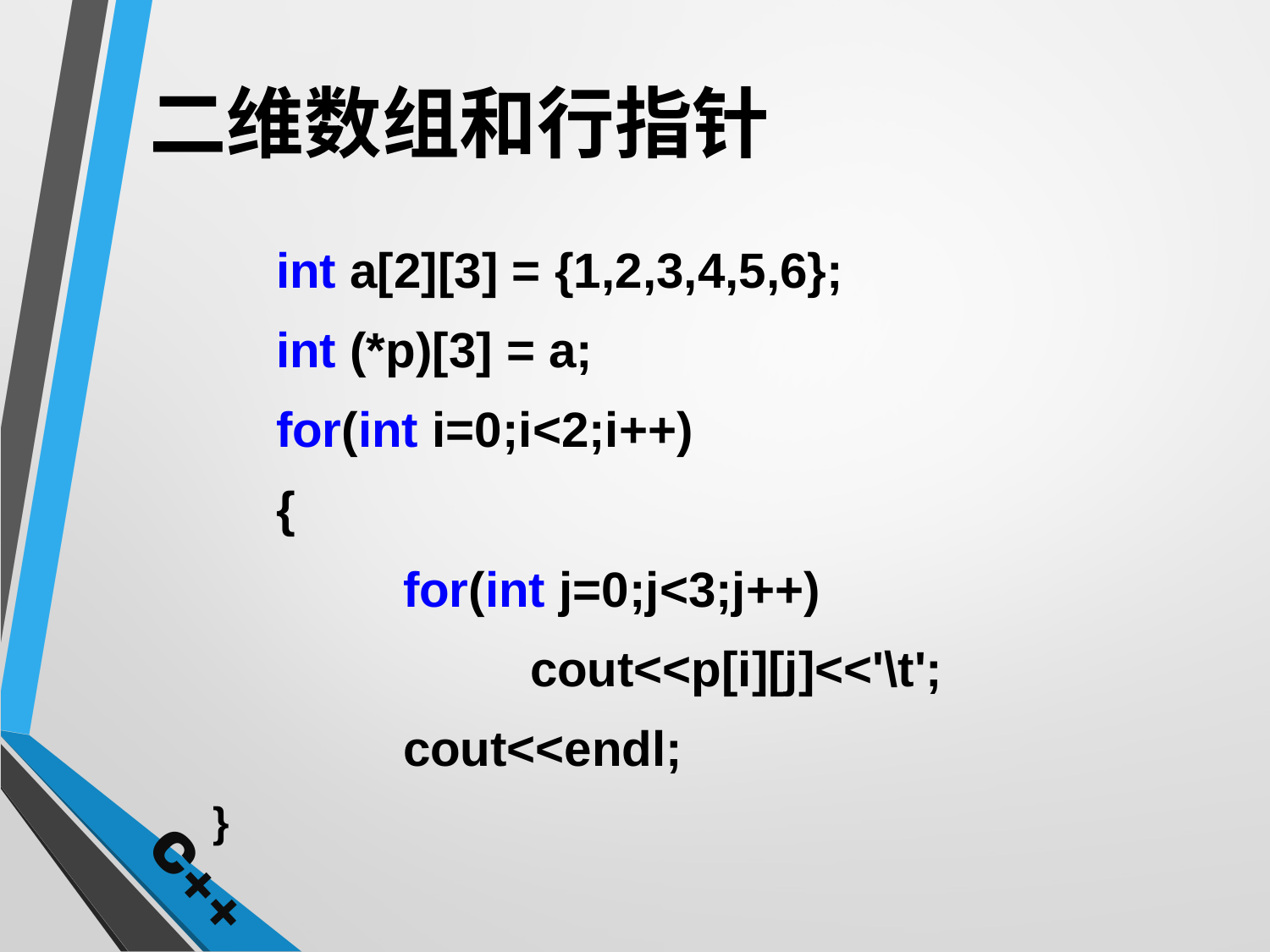

# 二维数组和行指针
	int a[2][3] = {1,2,3,4,5,6};
	int (*p)[3] = a;
	for(int i=0;i<2;i++)
	{
		for(int j=0;j<3;j++)
			cout<<p[i][j]<<'\t';
		cout<<endl;
}